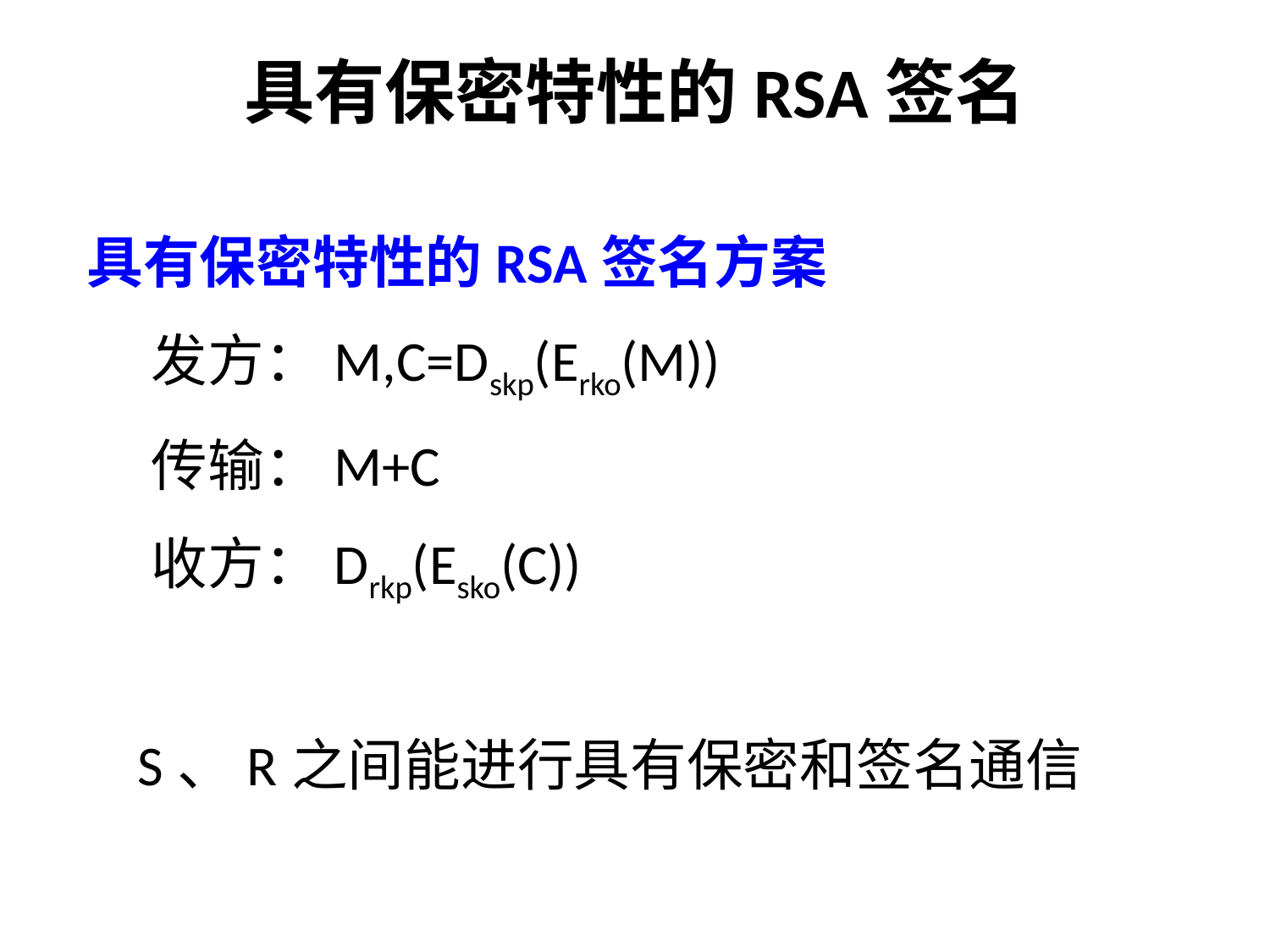

# 具有保密特性的RSA签名
具有保密特性的RSA签名方案
    发方：M,C=Dskp(Erko(M))
    传输：M+C
    收方：Drkp(Esko(C))

    S、R之间能进行具有保密和签名通信